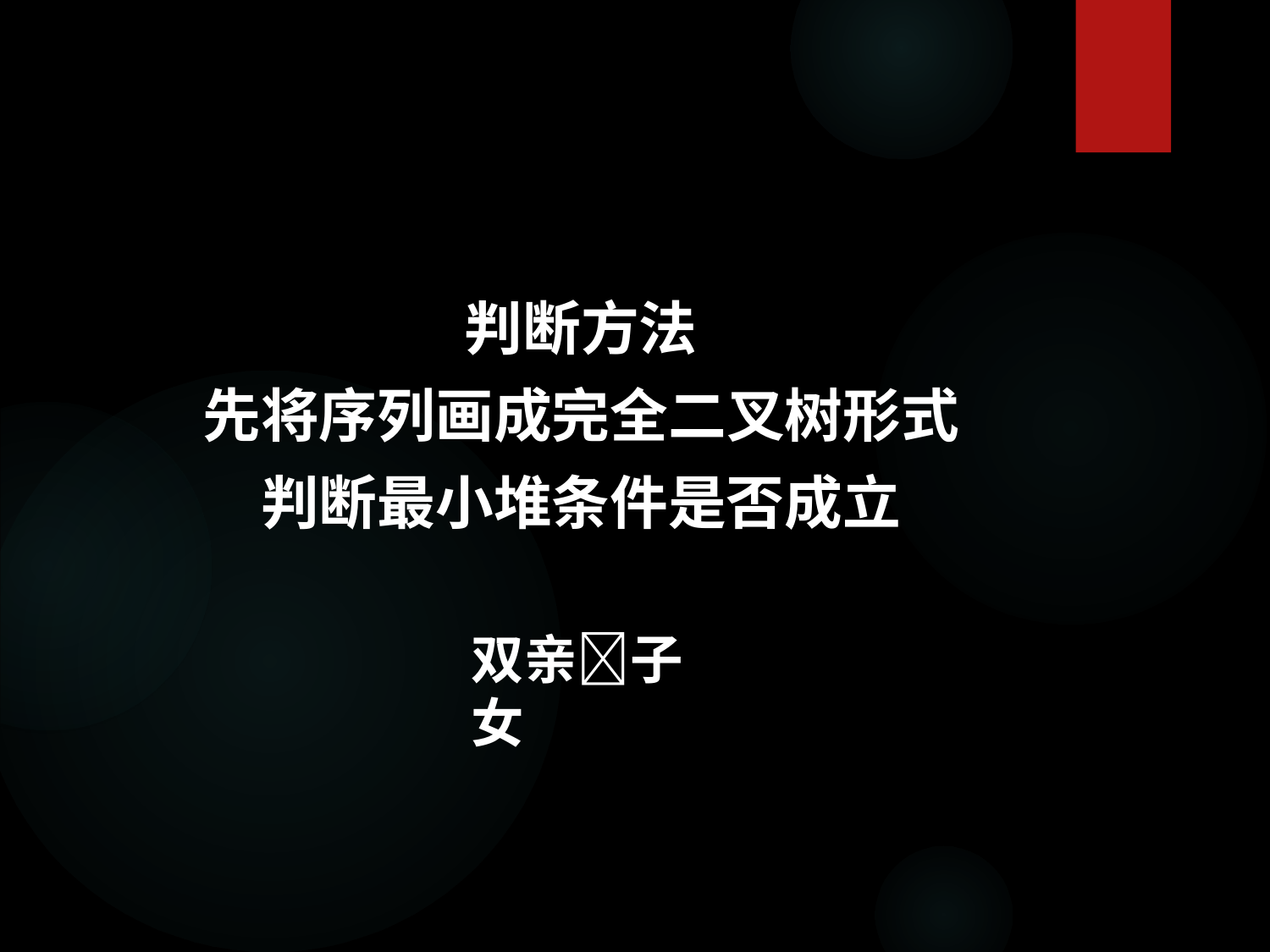

判断方法
先将序列画成完全二叉树形式
判断最小堆条件是否成立
双亲≤子女